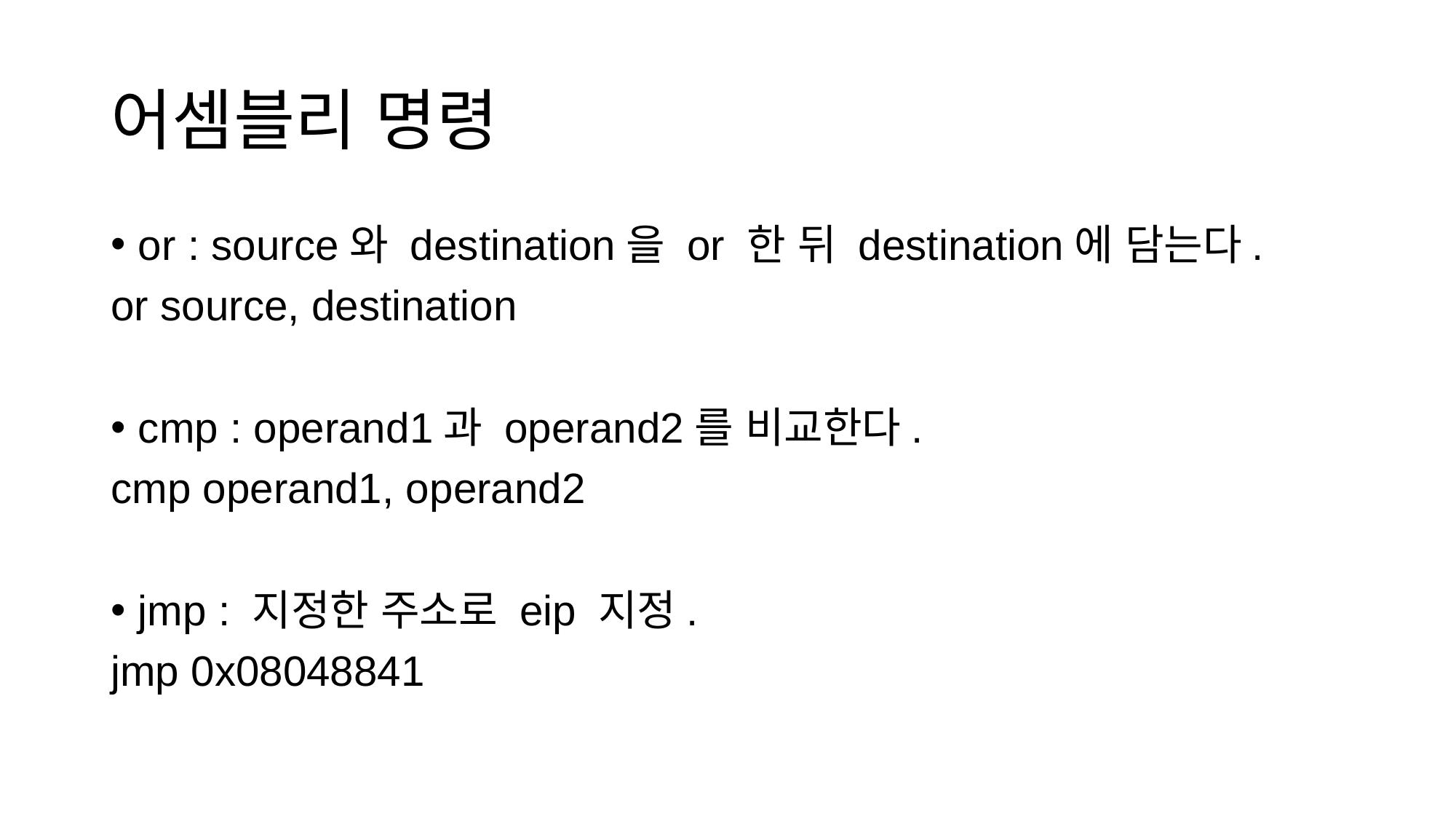

# 어셈블리 명령
or : source와 destination을 or 한 뒤 destination에 담는다.
or source, destination

cmp : operand1과 operand2를 비교한다.
cmp operand1, operand2

jmp : 지정한 주소로 eip 지정.
jmp 0x08048841